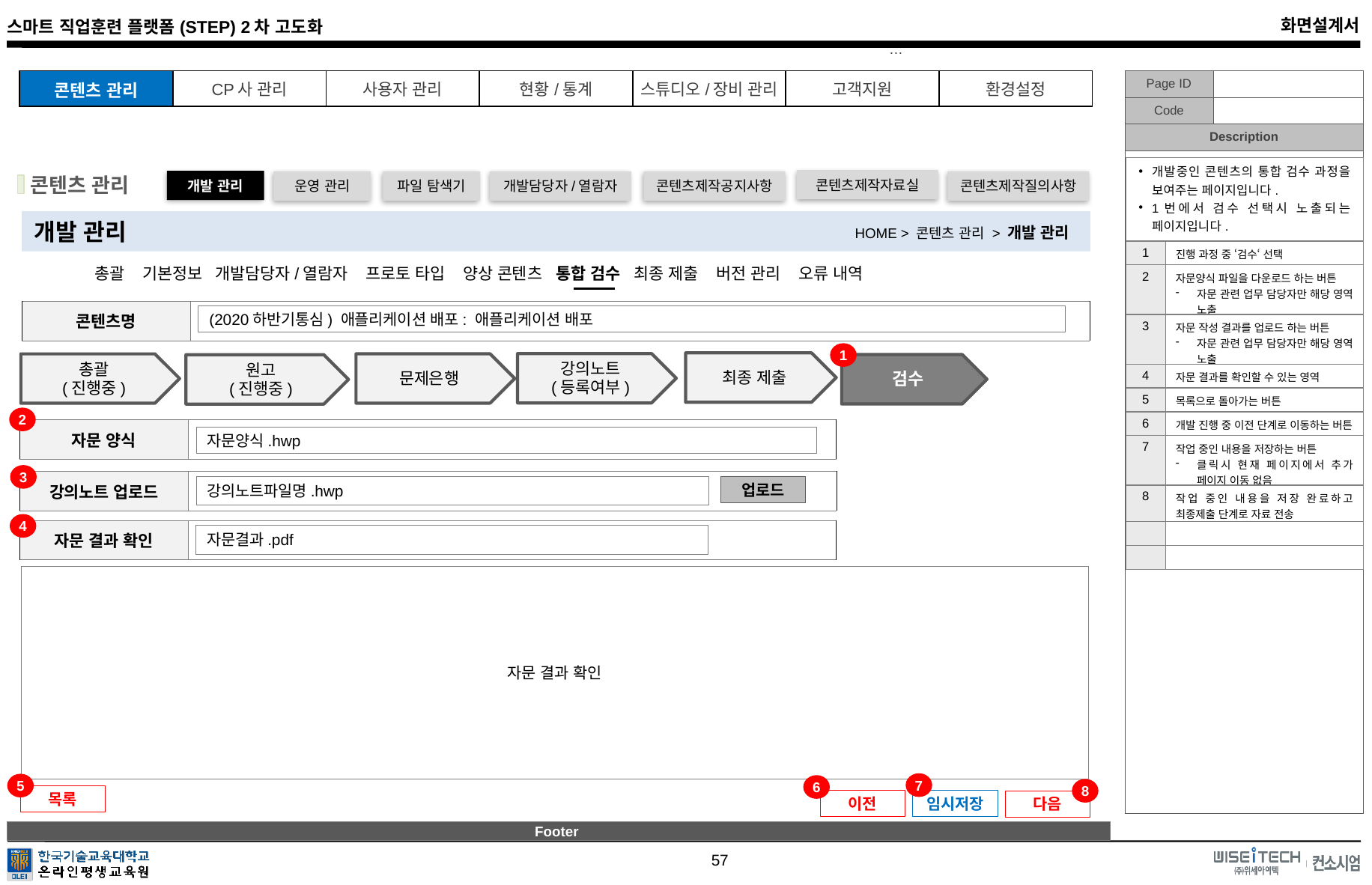

…
| 개발중인 콘텐츠의 통합 검수 과정을 보여주는 페이지입니다. 1번에서 검수 선택시 노출되는 페이지입니다. |  |
| --- | --- |
| 1 | 진행 과정 중 ‘검수‘ 선택 |
| 2 | 자문양식 파일을 다운로드 하는 버튼 자문 관련 업무 담당자만 해당 영역 노출 |
| 3 | 자문 작성 결과를 업로드 하는 버튼 자문 관련 업무 담당자만 해당 영역 노출 |
| 4 | 자문 결과를 확인할 수 있는 영역 |
| 5 | 목록으로 돌아가는 버튼 |
| 6 | 개발 진행 중 이전 단계로 이동하는 버튼 |
| 7 | 작업 중인 내용을 저장하는 버튼 클릭시 현재 페이지에서 추가 페이지 이동 없음 |
| 8 | 작업 중인 내용을 저장 완료하고 최종제출 단계로 자료 전송 |
|  |  |
|  |  |
콘텐츠 관리
콘텐츠제작자료실
개발 관리
운영 관리
파일 탐색기
개발담당자/열람자
콘텐츠제작공지사항
콘텐츠제작질의사항

개발 관리
HOME > 콘텐츠 관리 > 개발 관리
총괄    기본정보   개발담당자/열람자    프로토 타입    양상 콘텐츠   통합 검수   최종 제출    버전 관리    오류 내역
| 콘텐츠명 |  |
| --- | --- |
(2020하반기통심) 애플리케이션 배포: 애플리케이션 배포
1
최종 제출
강의노트
(등록여부)
문제은행
총괄
(진행중)
검수
원고
(진행중)
2
| 자문 양식 |  |
| --- | --- |
자문양식.hwp
3
| 강의노트 업로드 |  |
| --- | --- |
강의노트파일명.hwp
업로드
4
| 자문 결과 확인 |  |
| --- | --- |
자문결과.pdf
자문 결과 확인
7
5
6
8
목록
이전
임시저장
다음
Footer